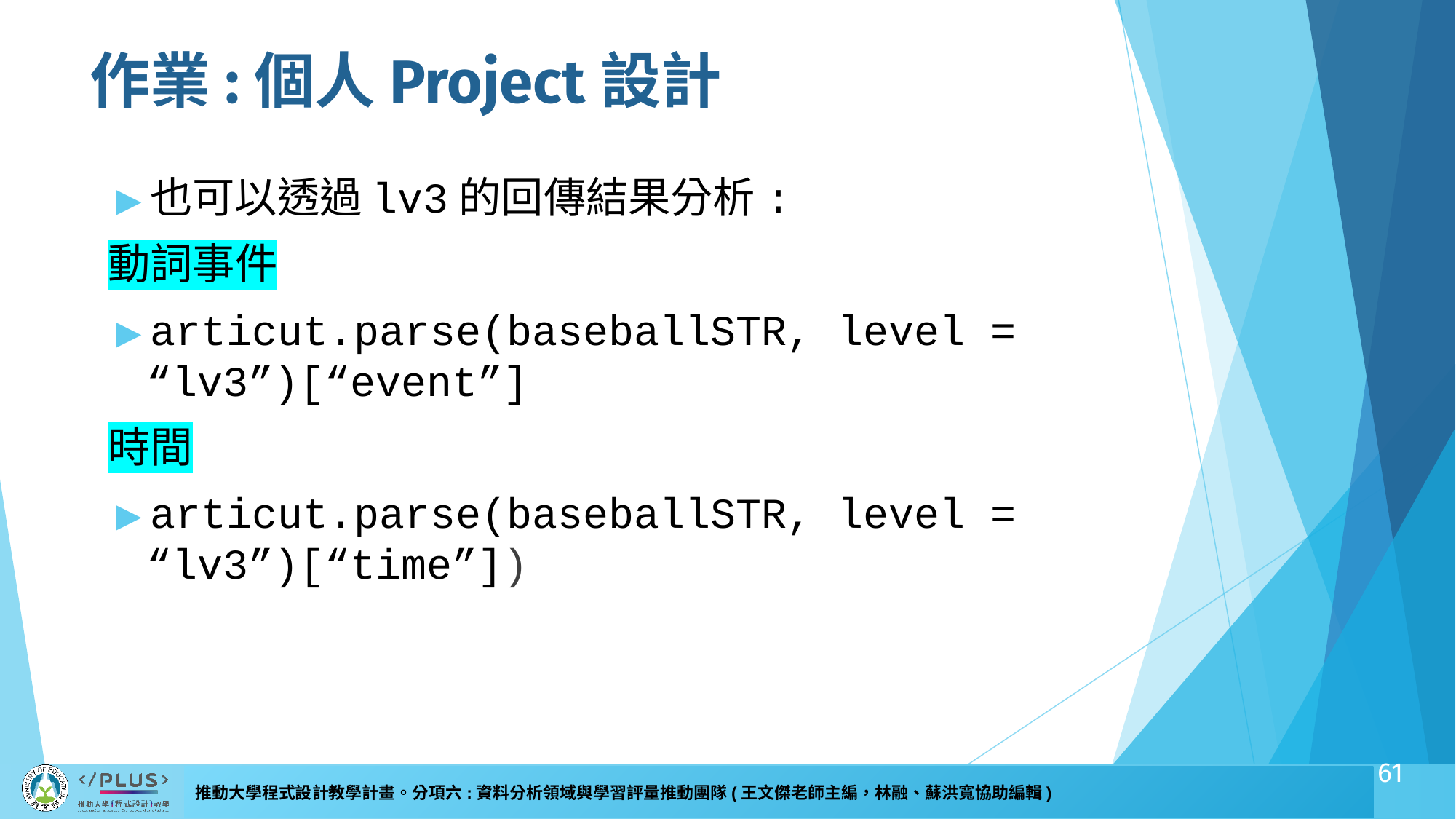

# 作業:個人Project設計
也可以透過lv3的回傳結果分析:
動詞事件
articut.parse(baseballSTR, level = “lv3”)[“event”]
時間
articut.parse(baseballSTR, level = “lv3”)[“time”])

61